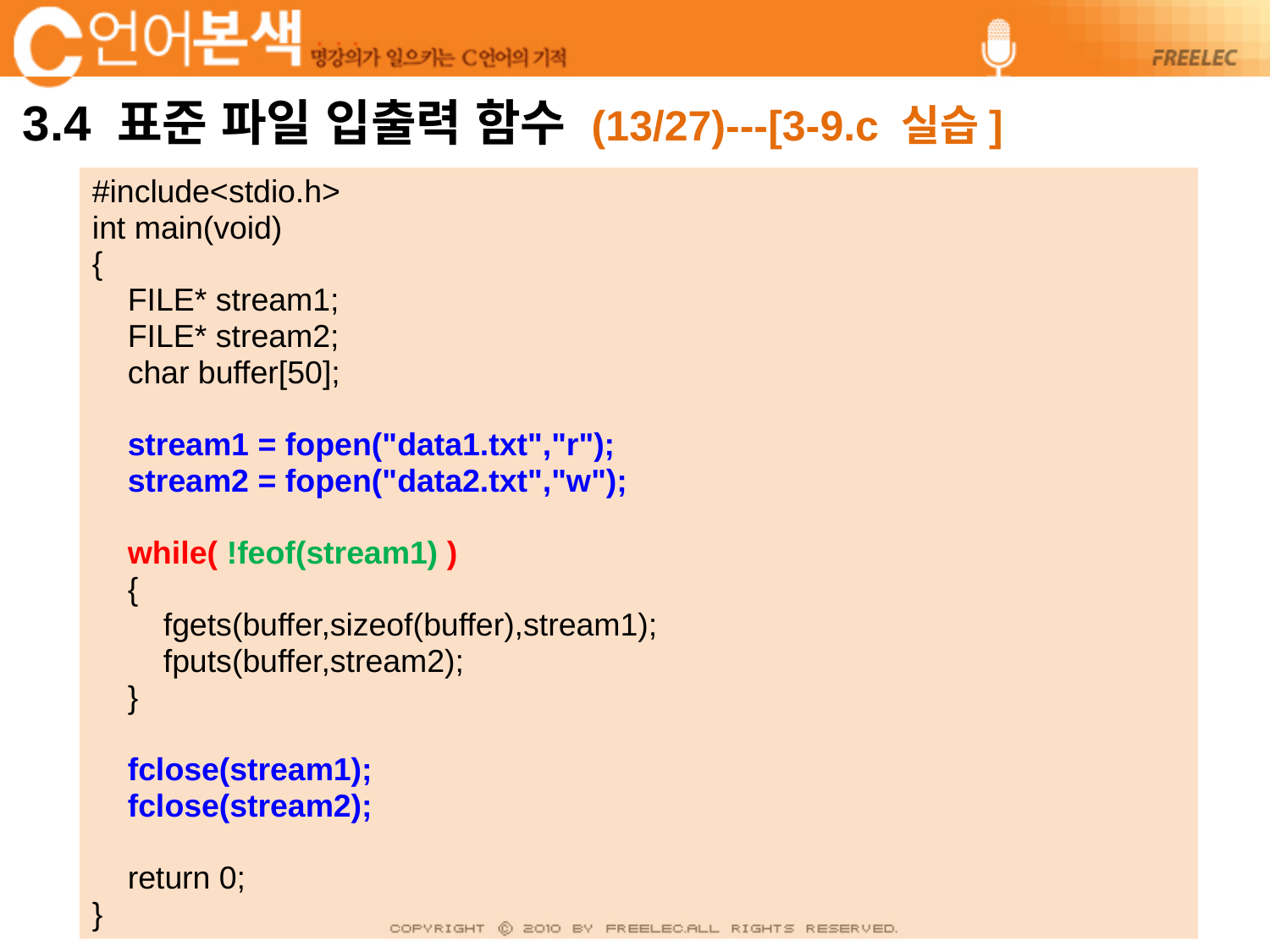

# 3.4 표준 파일 입출력 함수 (13/27)---[3-9.c 실습]
#include<stdio.h>
int main(void)
{
    FILE* stream1;
    FILE* stream2;
    char buffer[50];

    stream1 = fopen("data1.txt","r");
    stream2 = fopen("data2.txt","w");

    while( !feof(stream1) )
    {
        fgets(buffer,sizeof(buffer),stream1);
        fputs(buffer,stream2);
    }

    fclose(stream1);
    fclose(stream2);

    return 0;
}